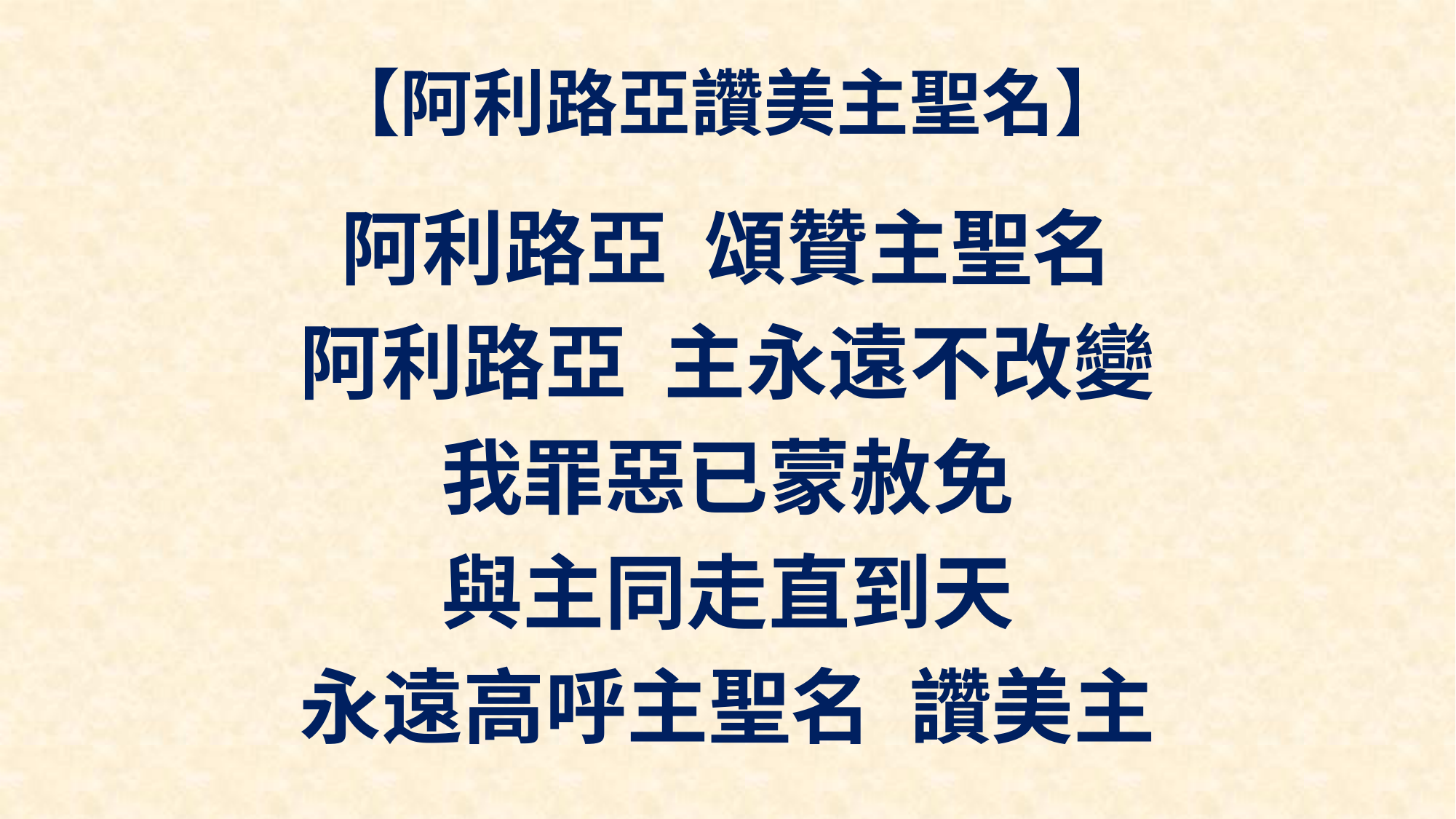

# 【阿利路亞讚美主聖名】
阿利路亞  頌贊主聖名
阿利路亞  主永遠不改變
我罪惡已蒙赦免
與主同走直到天
永遠高呼主聖名  讚美主